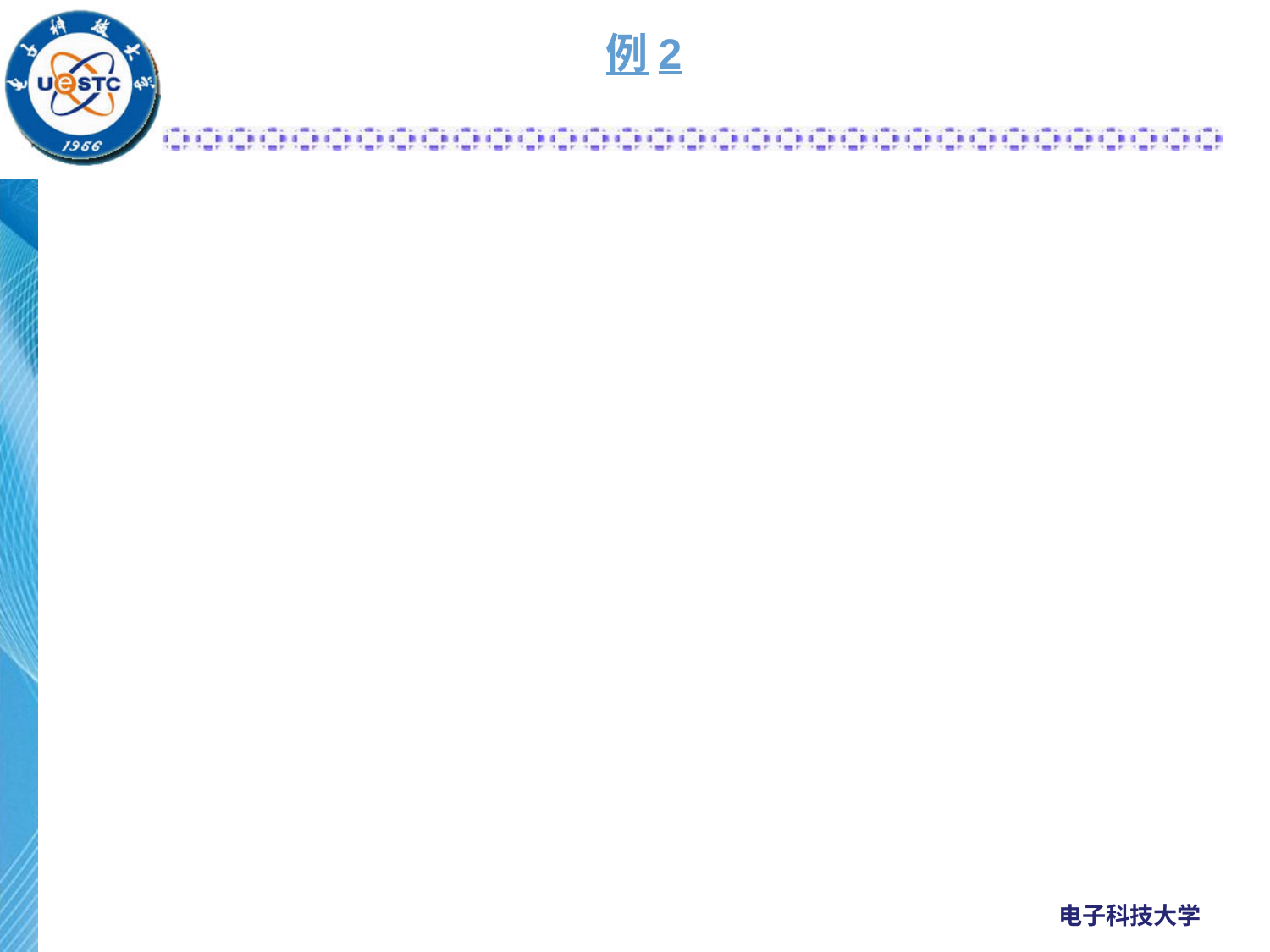

# 例2
假设系统中有3个进程P1、P2、P3，其中P1和P2是计算进程，P3是打印进程，每当P1或P2计算出一个结果以后，将计算结果送到缓存区中，以便P3进程从中取出数据打印。
假设缓冲区被划分为0、1、2...n-1共n个单元。
设两个指针:
in指针用于计算进程存放数据，指向缓冲区中下一个空闲的单元，
out指针用于打印进程取数据，指向缓冲区中下一个将取走数据的单元。